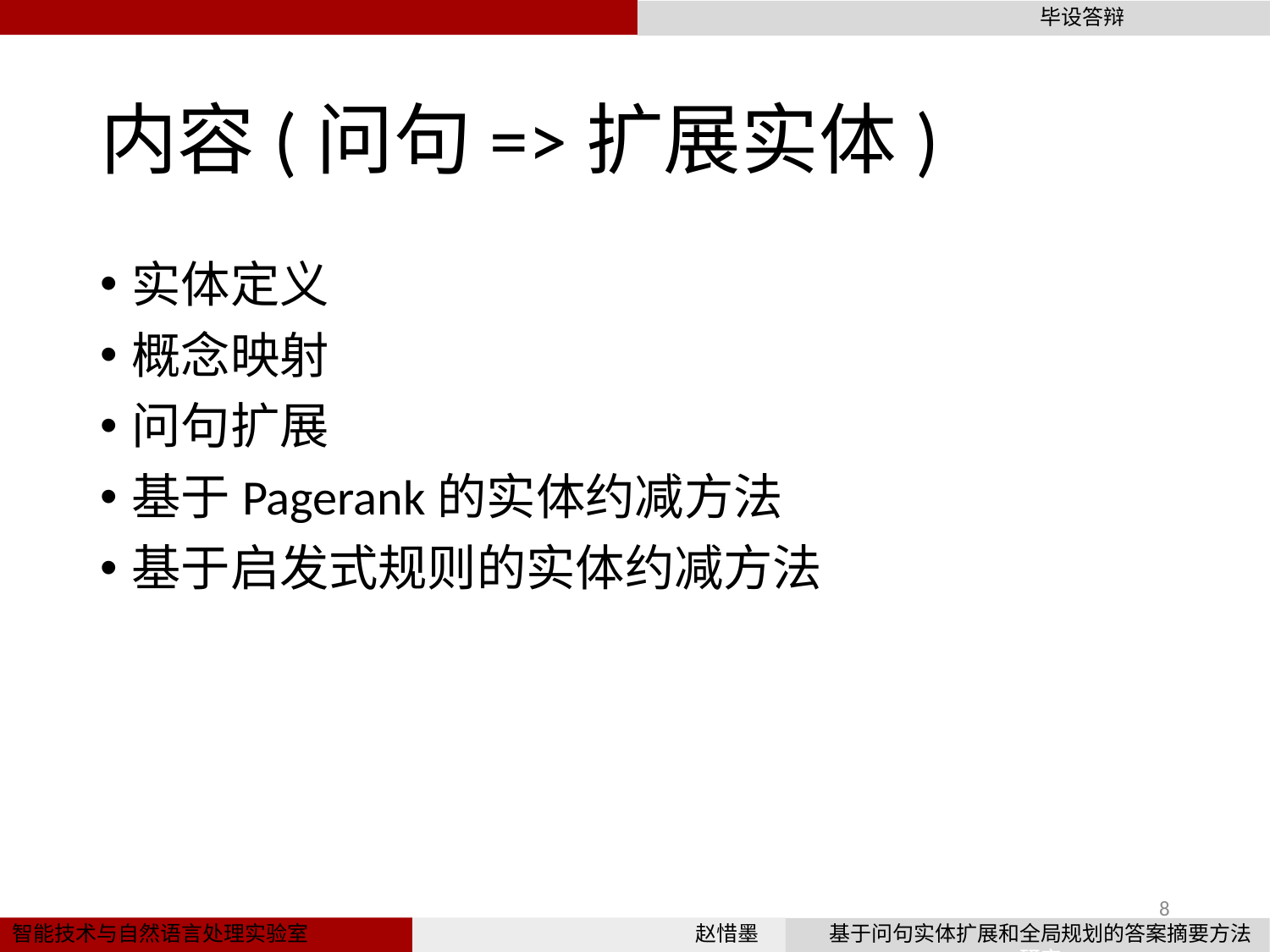

# 内容(问句=>扩展实体)
实体定义
概念映射
问句扩展
基于Pagerank的实体约减方法
基于启发式规则的实体约减方法
8